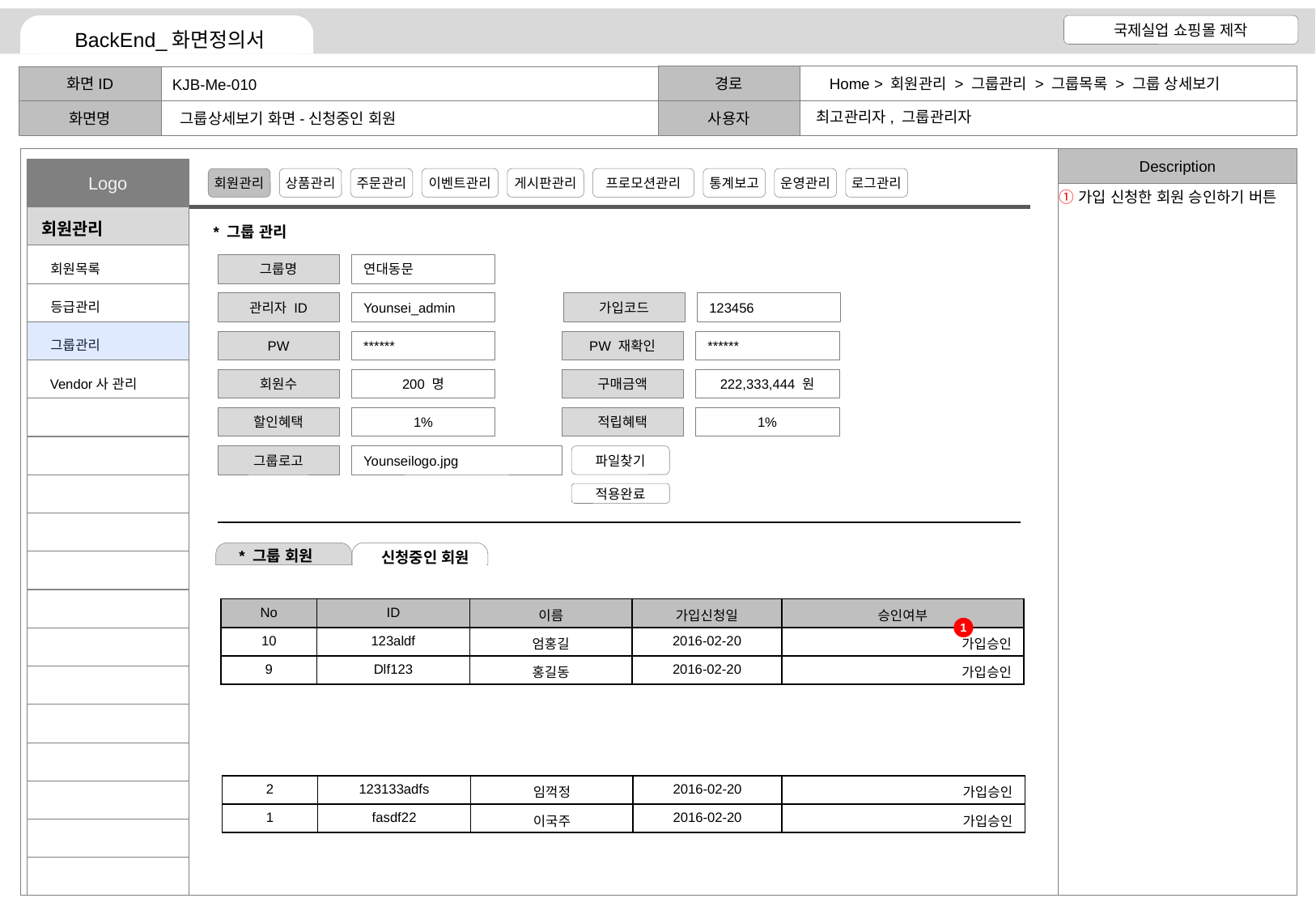

Home > 회원관리 > 그룹관리 > 그룹목록 > 그룹 상세보기
KJB-Me-010
최고관리자, 그룹관리자
그룹상세보기 화면-신청중인 회원
가입 신청한 회원 승인하기 버튼
* 그룹 관리
그룹명
연대동문
관리자 ID
Younsei_admin
가입코드
123456

PW
******
PW 재확인
******
회원수
200 명
구매금액
222,333,444 원
할인혜택
1%
적립혜택
1%
그룹로고
Younseilogo.jpg
파일찾기
적용완료
* 그룹 회원
신청중인 회원

| No | ID | 이름 | 가입신청일 | 승인여부 |
| --- | --- | --- | --- | --- |
| 10 | 123aldf | 엄홍길 | 2016-02-20 | 가입승인 |
| 9 | Dlf123 | 홍길동 | 2016-02-20 | 가입승인 |
1
| 2 | 123133adfs | 임꺽정 | 2016-02-20 | 가입승인 |
| --- | --- | --- | --- | --- |
| 1 | fasdf22 | 이국주 | 2016-02-20 | 가입승인 |